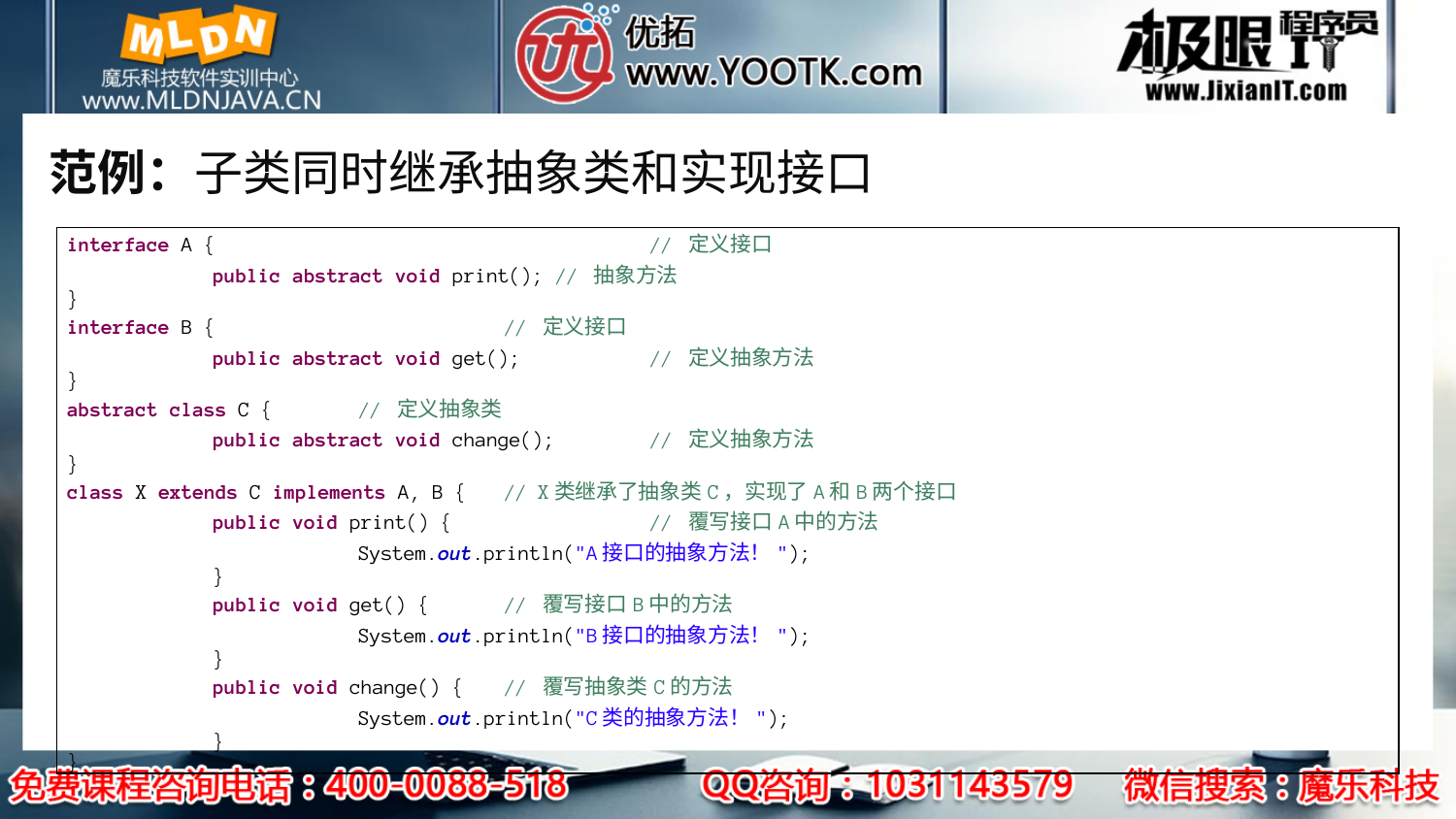

# 范例：子类同时继承抽象类和实现接口
| interface A { // 定义接口 public abstract void print(); // 抽象方法 } interface B { // 定义接口 public abstract void get(); // 定义抽象方法 } abstract class C { // 定义抽象类 public abstract void change(); // 定义抽象方法 } class X extends C implements A, B { // X类继承了抽象类C，实现了A和B两个接口 public void print() { // 覆写接口A中的方法 System.out.println("A接口的抽象方法！"); } public void get() { // 覆写接口B中的方法 System.out.println("B接口的抽象方法！"); } public void change() { // 覆写抽象类C的方法 System.out.println("C类的抽象方法！"); } } |
| --- |